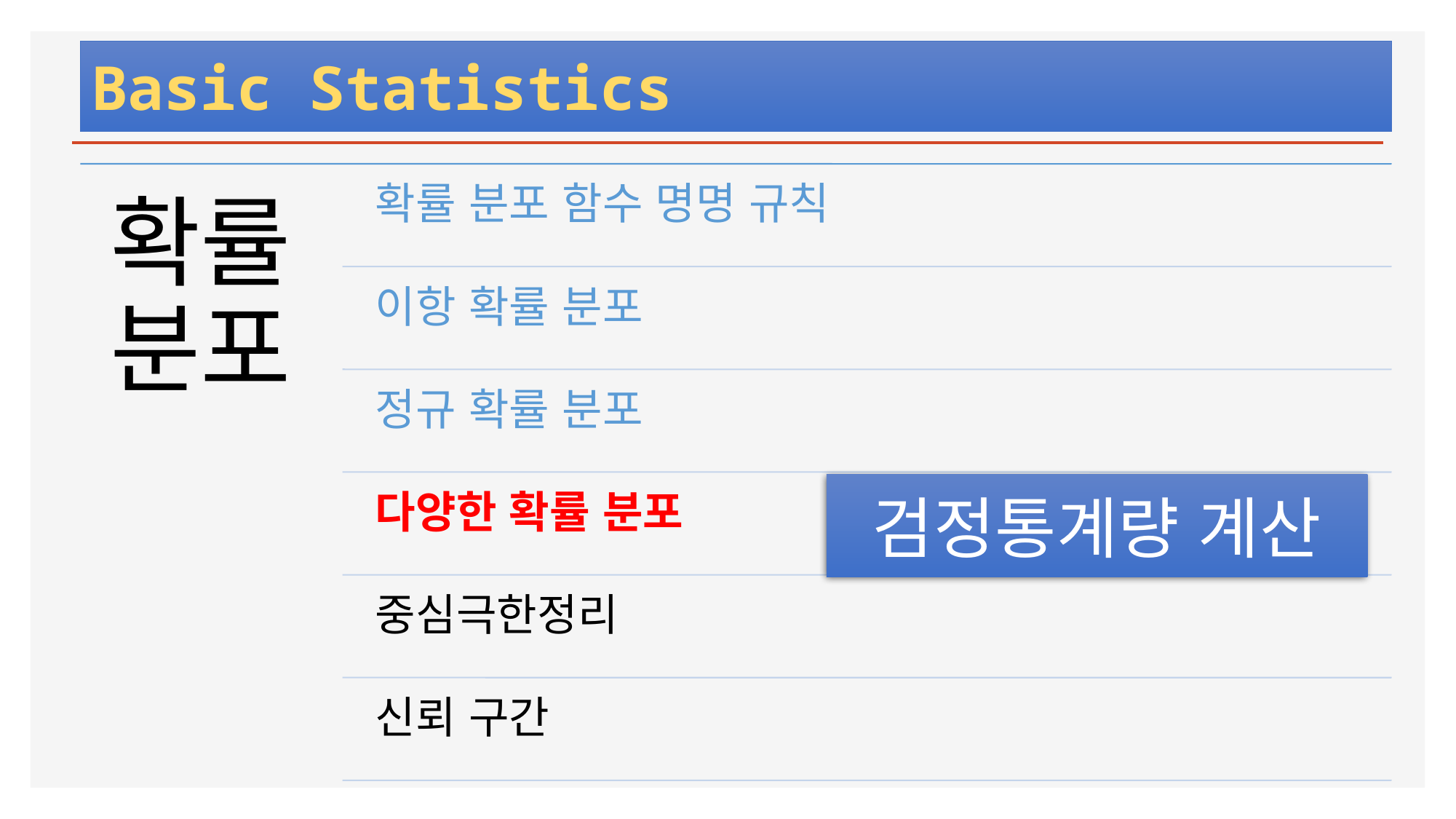

Basic Statistics
확률분포
확률 분포 함수 명명 규칙
이항 확률 분포
정규 확률 분포
다양한 확률 분포
중심극한정리
신뢰 구간
검정통계량 계산